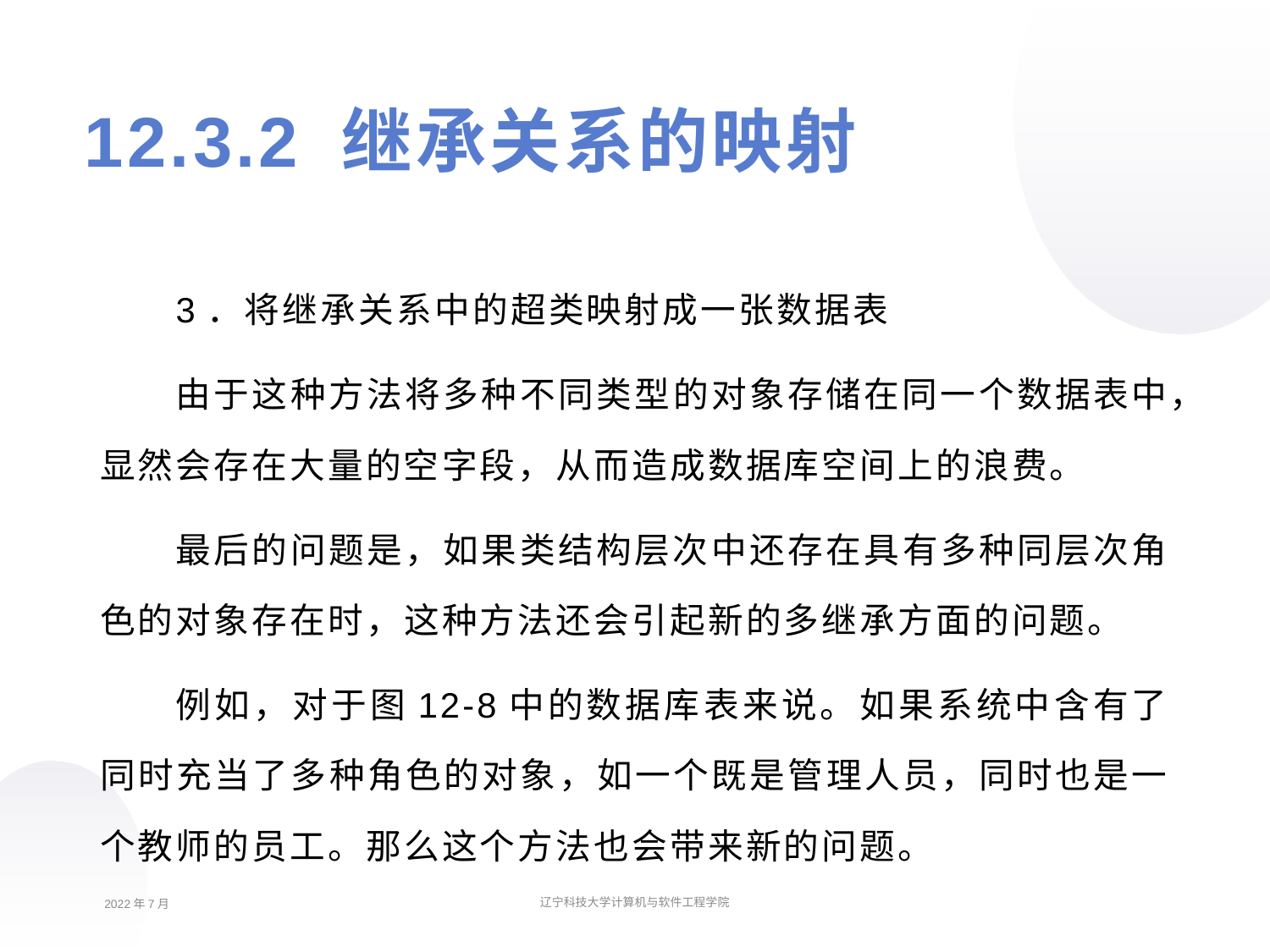

12.3.2 继承关系的映射
3．将继承关系中的超类映射成一张数据表
由于这种方法将多种不同类型的对象存储在同一个数据表中，显然会存在大量的空字段，从而造成数据库空间上的浪费。
最后的问题是，如果类结构层次中还存在具有多种同层次角色的对象存在时，这种方法还会引起新的多继承方面的问题。
例如，对于图12-8中的数据库表来说。如果系统中含有了同时充当了多种角色的对象，如一个既是管理人员，同时也是一个教师的员工。那么这个方法也会带来新的问题。

2022年7月
辽宁科技大学计算机与软件工程学院
47